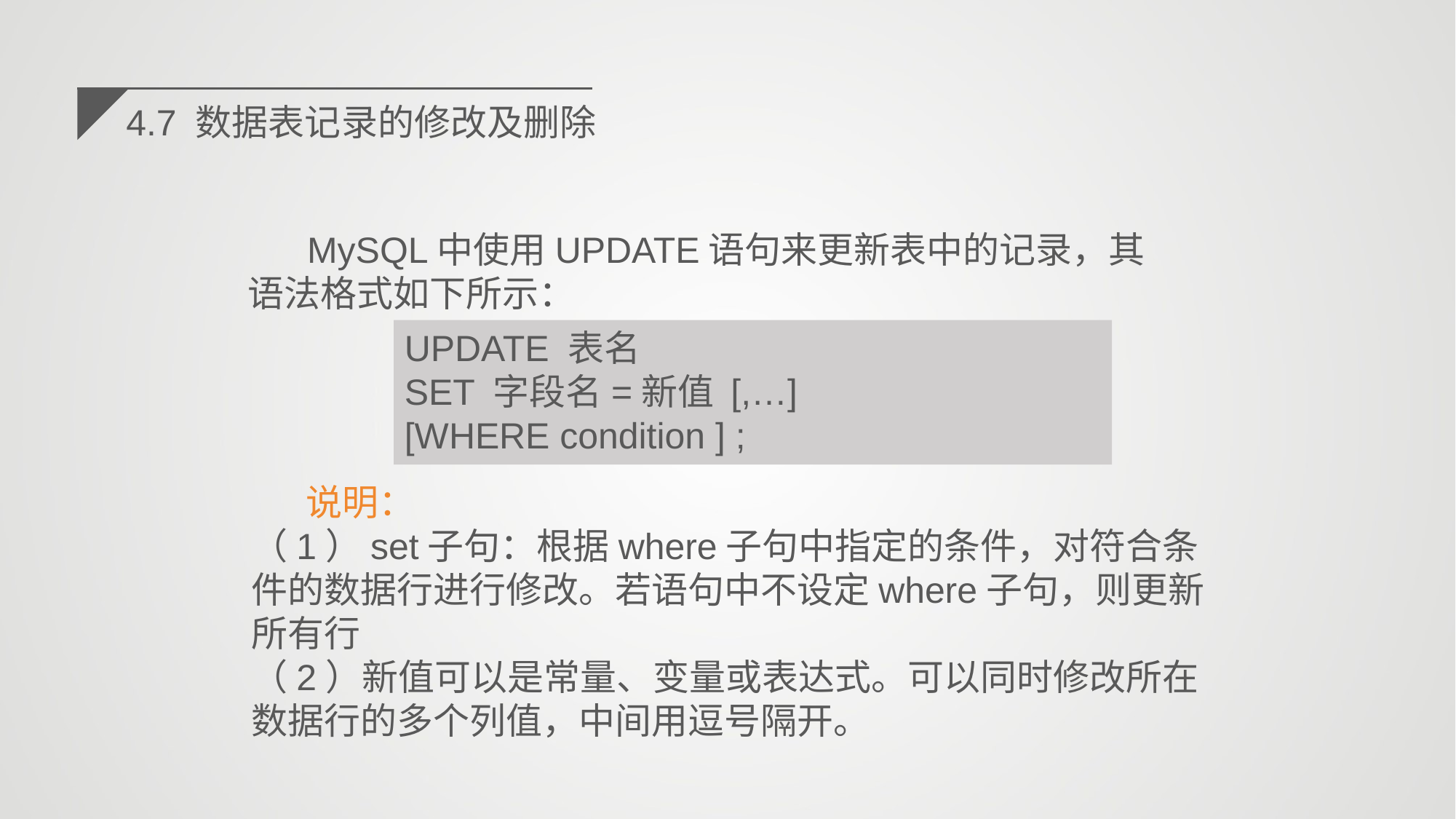

4.7 数据表记录的修改及删除

      MySQL中使用UPDATE语句来更新表中的记录，其语法格式如下所示：

UPDATE 表名
SET 字段名=新值 [,…]
[WHERE condition ] ;

说明：
（1）set子句：根据where子句中指定的条件，对符合条件的数据行进行修改。若语句中不设定where子句，则更新所有行
（2）新值可以是常量、变量或表达式。可以同时修改所在数据行的多个列值，中间用逗号隔开。